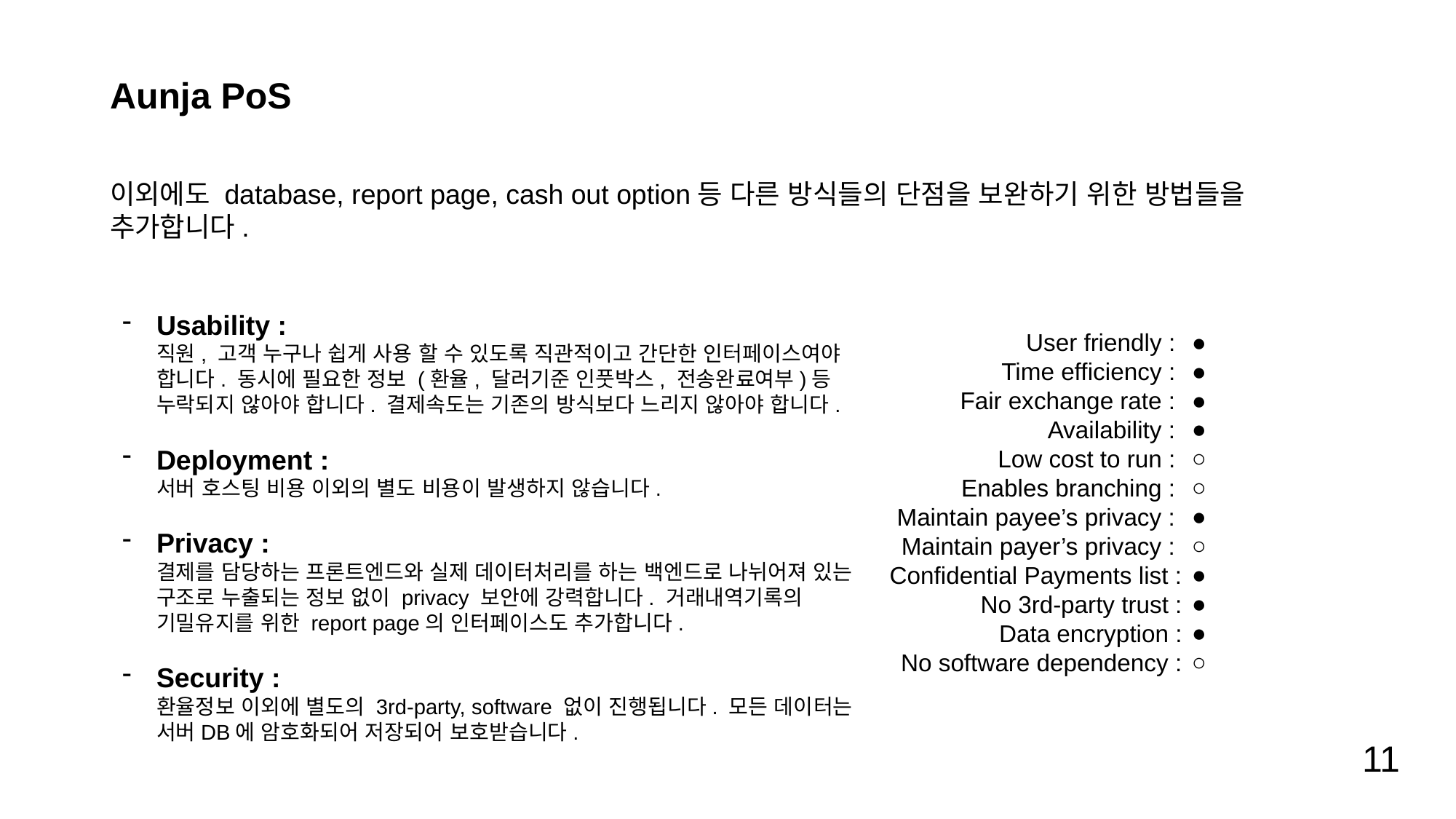

Aunja PoS
이외에도 database, report page, cash out option등 다른 방식들의 단점을 보완하기 위한 방법들을 추가합니다.
Usability :
직원, 고객 누구나 쉽게 사용 할 수 있도록 직관적이고 간단한 인터페이스여야 합니다. 동시에 필요한 정보 (환율, 달러기준 인풋박스, 전송완료여부)등 누락되지 않아야 합니다. 결제속도는 기존의 방식보다 느리지 않아야 합니다.
Deployment :
서버 호스팅 비용 이외의 별도 비용이 발생하지 않습니다.
Privacy :
결제를 담당하는 프론트엔드와 실제 데이터처리를 하는 백엔드로 나뉘어져 있는 구조로 누출되는 정보 없이 privacy 보안에 강력합니다. 거래내역기록의 	기밀유지를 위한 report page의 인터페이스도 추가합니다.
Security :
환율정보 이외에 별도의 3rd-party, software 없이 진행됩니다. 모든 데이터는 서버DB에 암호화되어 저장되어 보호받습니다.
●
●
●
●
○
○
●
○
●
●
●
○
User friendly :
Time efficiency :
Fair exchange rate :
Availability :
Low cost to run :
Enables branching :
Maintain payee’s privacy :
Maintain payer’s privacy :
Confidential Payments list :
No 3rd-party trust :
Data encryption :
No software dependency :
11